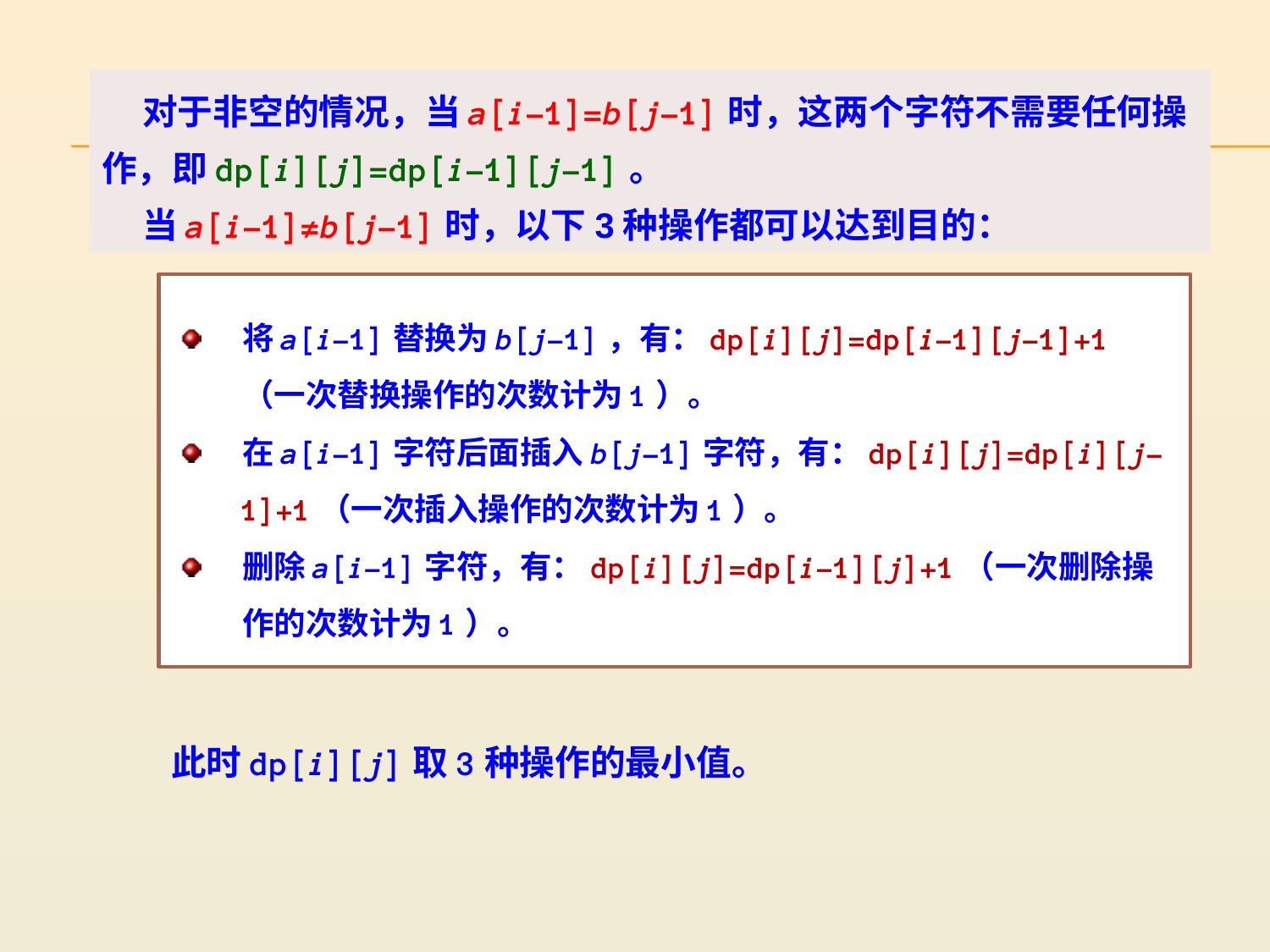

对于非空的情况，当a[i-1]=b[j-1]时，这两个字符不需要任何操作，即dp[i][j]=dp[i-1][j-1]。
    当a[i-1]≠b[j-1]时，以下3种操作都可以达到目的：
将a[i-1]替换为b[j-1]，有：dp[i][j]=dp[i-1][j-1]+1（一次替换操作的次数计为1）。
在a[i-1]字符后面插入b[j-1]字符，有：dp[i][j]=dp[i][j-1]+1（一次插入操作的次数计为1）。
删除a[i-1]字符，有：dp[i][j]=dp[i-1][j]+1（一次删除操作的次数计为1）。
此时dp[i][j]取3种操作的最小值。